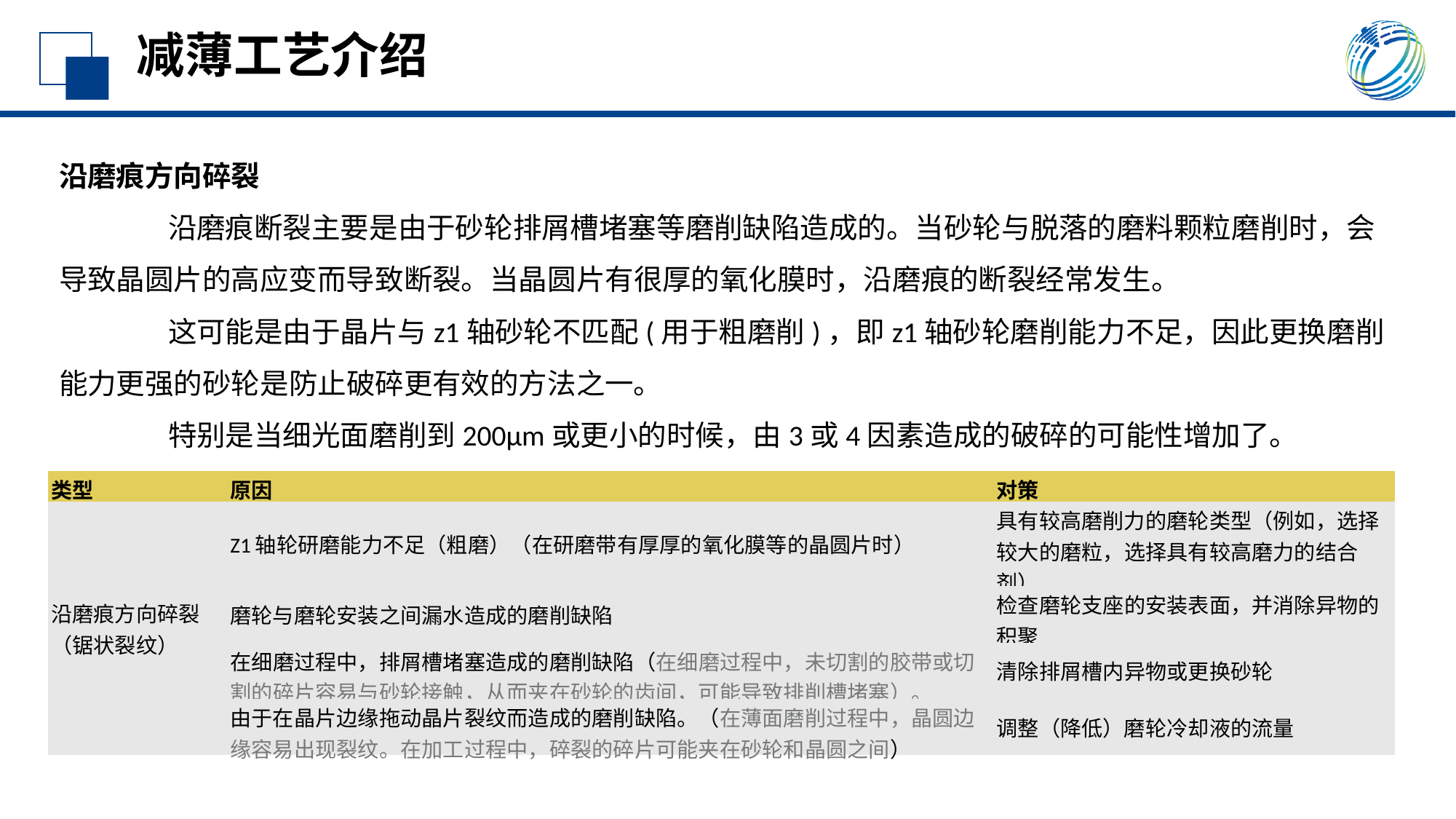

# 减薄工艺介绍

沿磨痕方向碎裂
	沿磨痕断裂主要是由于砂轮排屑槽堵塞等磨削缺陷造成的。当砂轮与脱落的磨料颗粒磨削时，会导致晶圆片的高应变而导致断裂。当晶圆片有很厚的氧化膜时，沿磨痕的断裂经常发生。
	这可能是由于晶片与z1轴砂轮不匹配(用于粗磨削)，即z1轴砂轮磨削能力不足，因此更换磨削能力更强的砂轮是防止破碎更有效的方法之一。
	特别是当细光面磨削到200μm或更小的时候，由3或4因素造成的破碎的可能性增加了。
| 类型 | 原因 | 对策 |
| --- | --- | --- |
| 沿磨痕方向碎裂（锯状裂纹） | Z1轴轮研磨能力不足（粗磨）（在研磨带有厚厚的氧化膜等的晶圆片时） | 具有较高磨削力的磨轮类型（例如，选择较大的磨粒，选择具有较高磨力的结合剂） |
|  | 磨轮与磨轮安装之间漏水造成的磨削缺陷 | 检查磨轮支座的安装表面，并消除异物的积聚 |
|  | 在细磨过程中，排屑槽堵塞造成的磨削缺陷（在细磨过程中，未切割的胶带或切割的碎片容易与砂轮接触，从而夹在砂轮的齿间，可能导致排削槽堵塞）。 | 清除排屑槽内异物或更换砂轮 |
|  | 由于在晶片边缘拖动晶片裂纹而造成的磨削缺陷。（在薄面磨削过程中，晶圆边缘容易出现裂纹。在加工过程中，碎裂的碎片可能夹在砂轮和晶圆之间） | 调整（降低）磨轮冷却液的流量 |